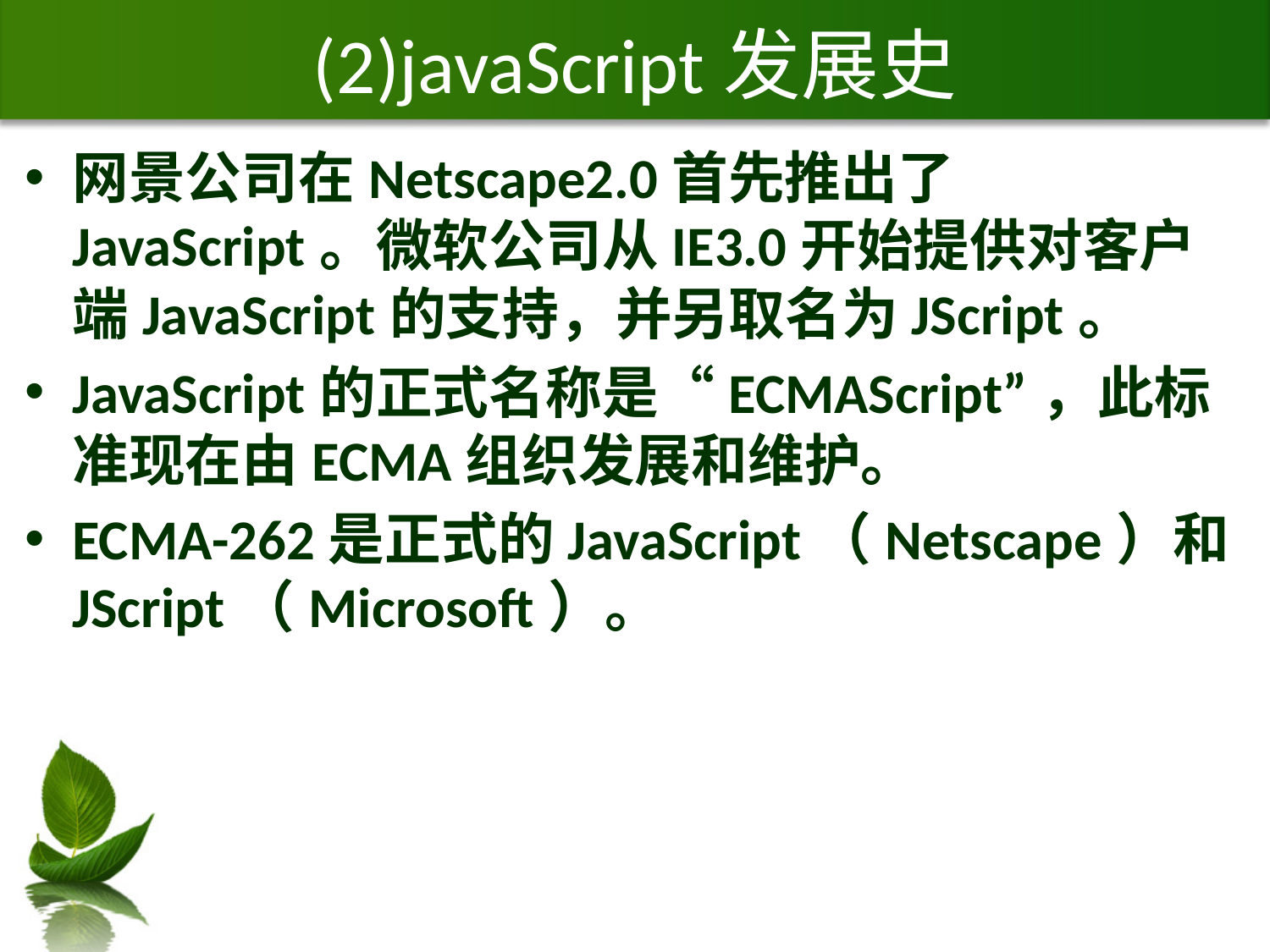

# (2)javaScript发展史
网景公司在Netscape2.0首先推出了JavaScript。微软公司从IE3.0开始提供对客户端JavaScript的支持，并另取名为JScript。
JavaScript的正式名称是“ECMAScript”，此标准现在由ECMA组织发展和维护。
ECMA-262是正式的JavaScript（Netscape）和JScript（Microsoft）。